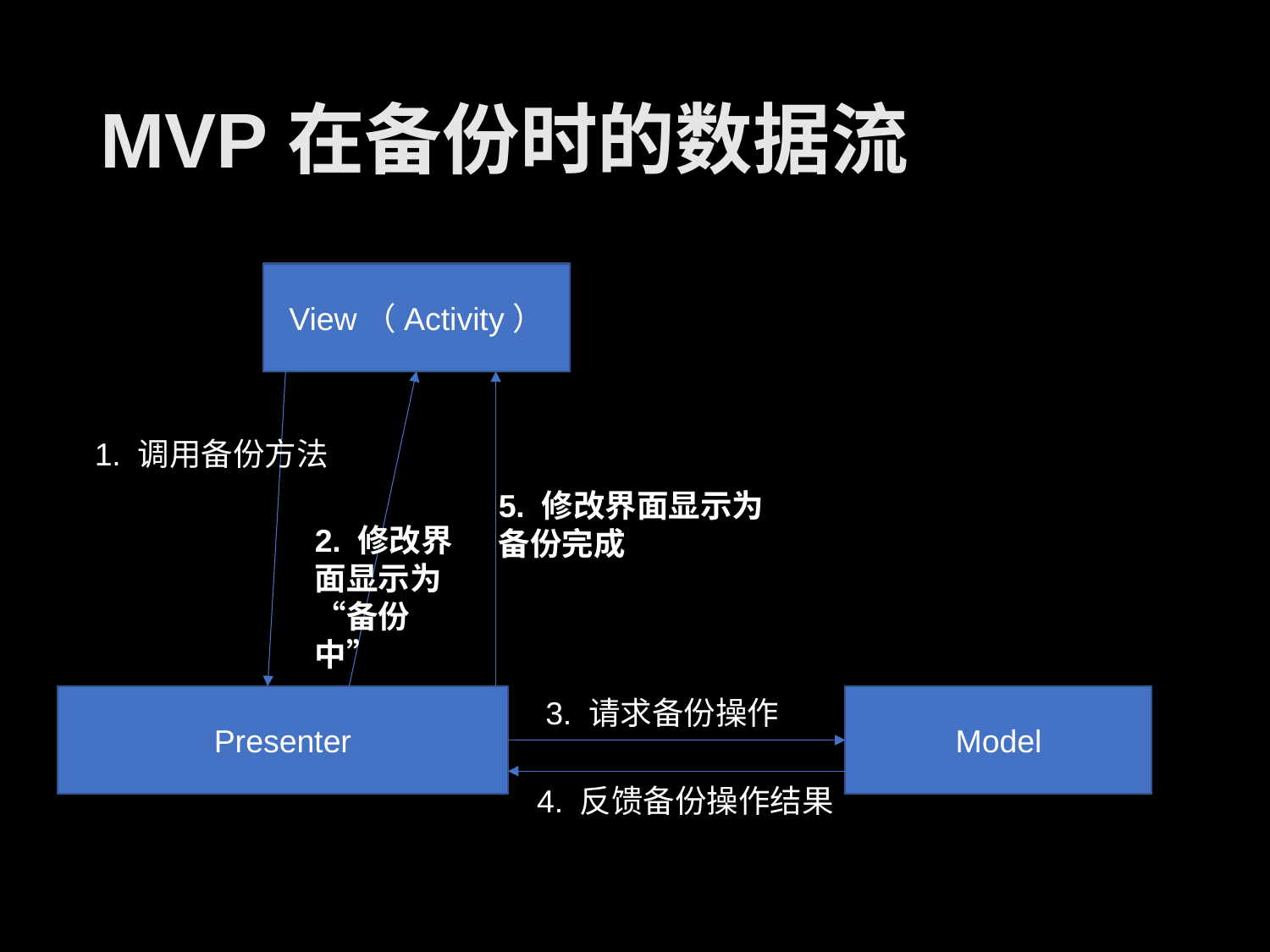

# MVP在备份时的数据流
View（Activity）
1. 调用备份方法
5. 修改界面显示为
备份完成
2. 修改界面显示为“备份中”
Model
Presenter
3. 请求备份操作
4. 反馈备份操作结果